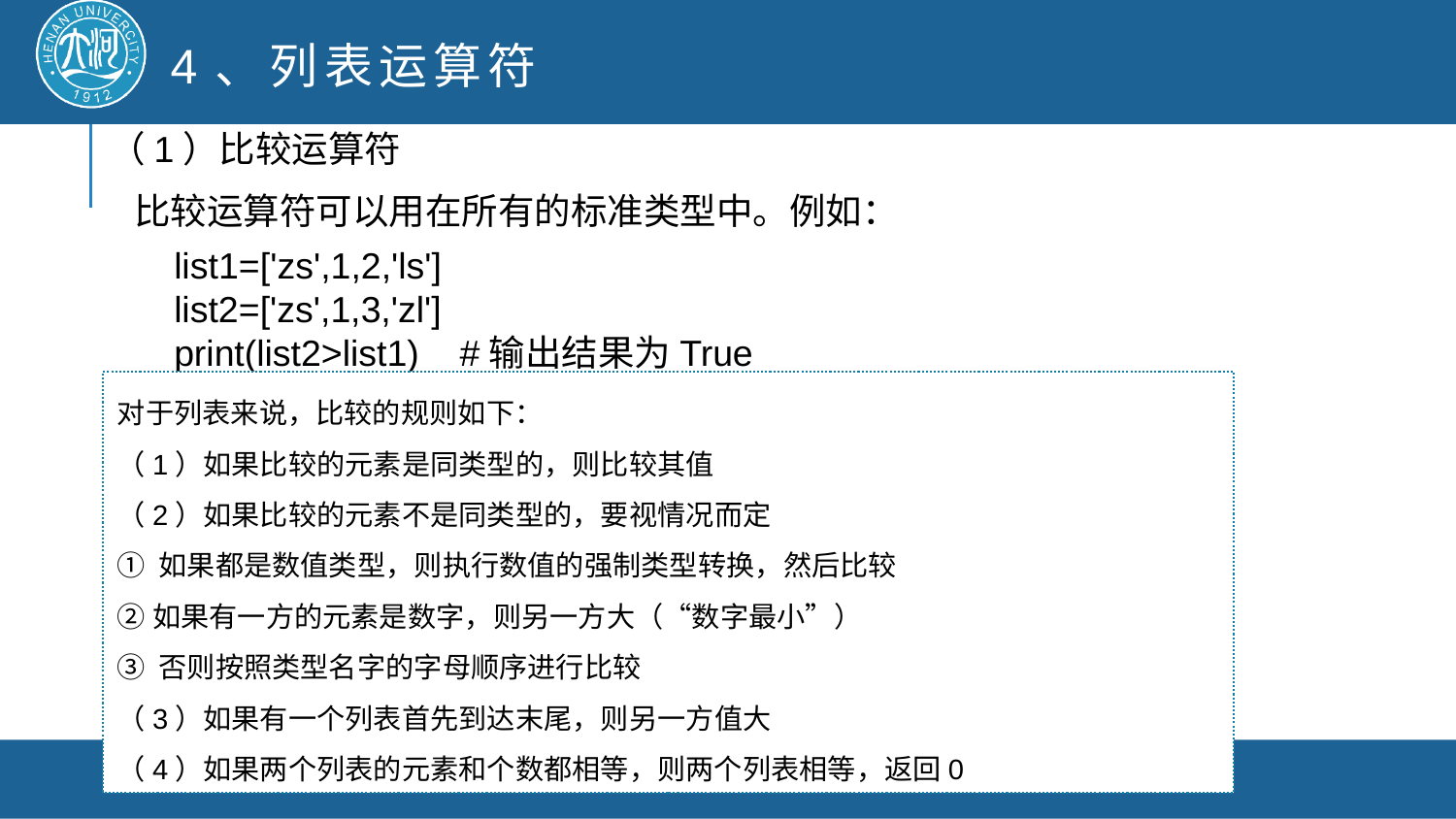

4、列表运算符
（1）比较运算符
 比较运算符可以用在所有的标准类型中。例如：
list1=['zs',1,2,'ls']
list2=['zs',1,3,'zl']
print(list2>list1)    #输出结果为True
对于列表来说，比较的规则如下：
（1）如果比较的元素是同类型的，则比较其值
（2）如果比较的元素不是同类型的，要视情况而定
① 如果都是数值类型，则执行数值的强制类型转换，然后比较
②如果有一方的元素是数字，则另一方大（“数字最小”）
③ 否则按照类型名字的字母顺序进行比较
（3）如果有一个列表首先到达末尾，则另一方值大
（4）如果两个列表的元素和个数都相等，则两个列表相等，返回0